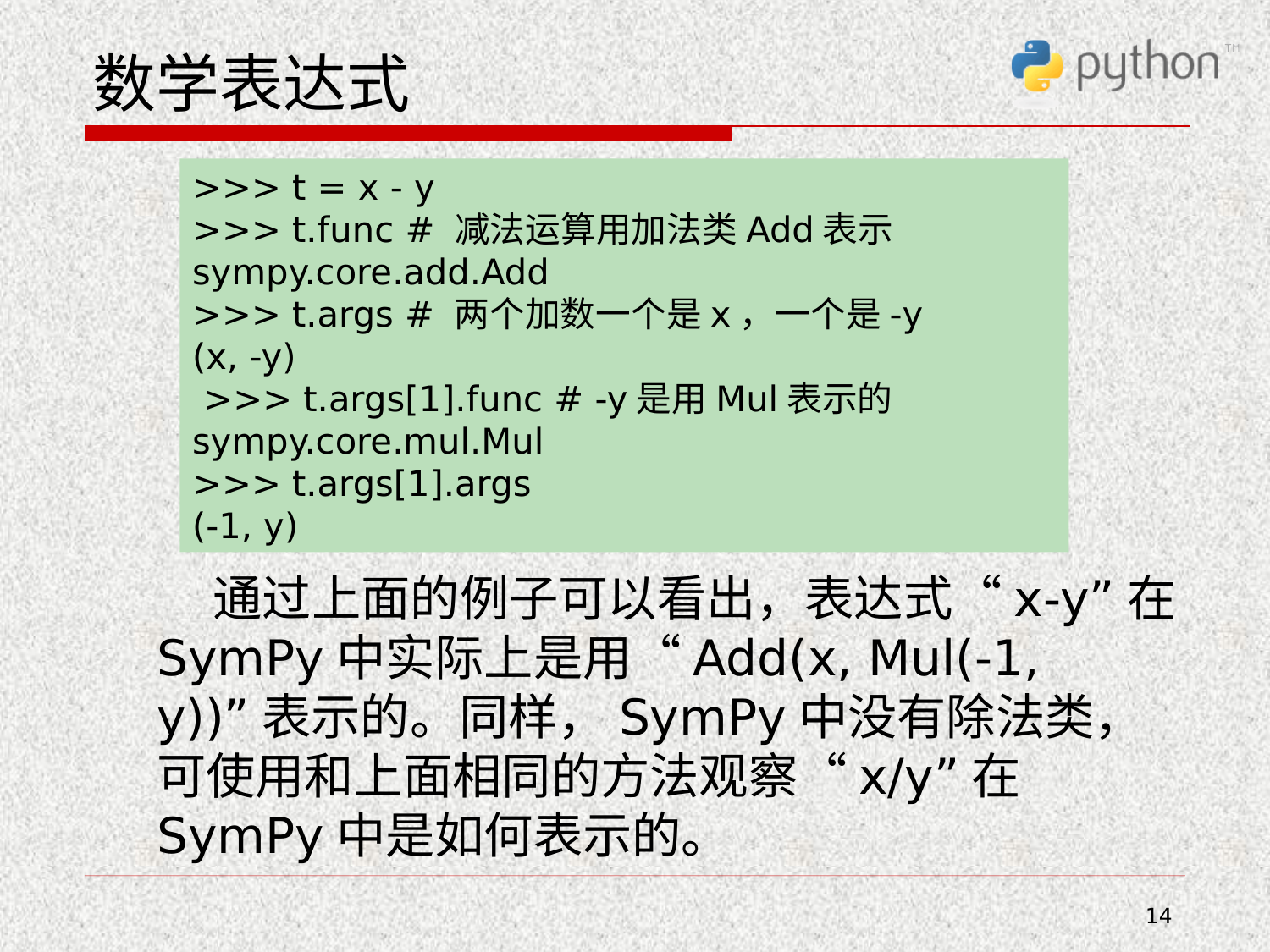

# 数学表达式

          通过上面的例子可以看出，表达式“x-y”在SymPy中实际上是用“Add(x, Mul(-1, y))”表示的。同样，SymPy中没有除法类，可使用和上面相同的方法观察“x/y”在SymPy中是如何表示的。
>>> t = x - y
>>> t.func # 减法运算用加法类Add表示
sympy.core.add.Add
>>> t.args # 两个加数一个是x，一个是-y
(x, -y)
 >>> t.args[1].func # -y是用Mul表示的
sympy.core.mul.Mul
>>> t.args[1].args
(-1, y)
14